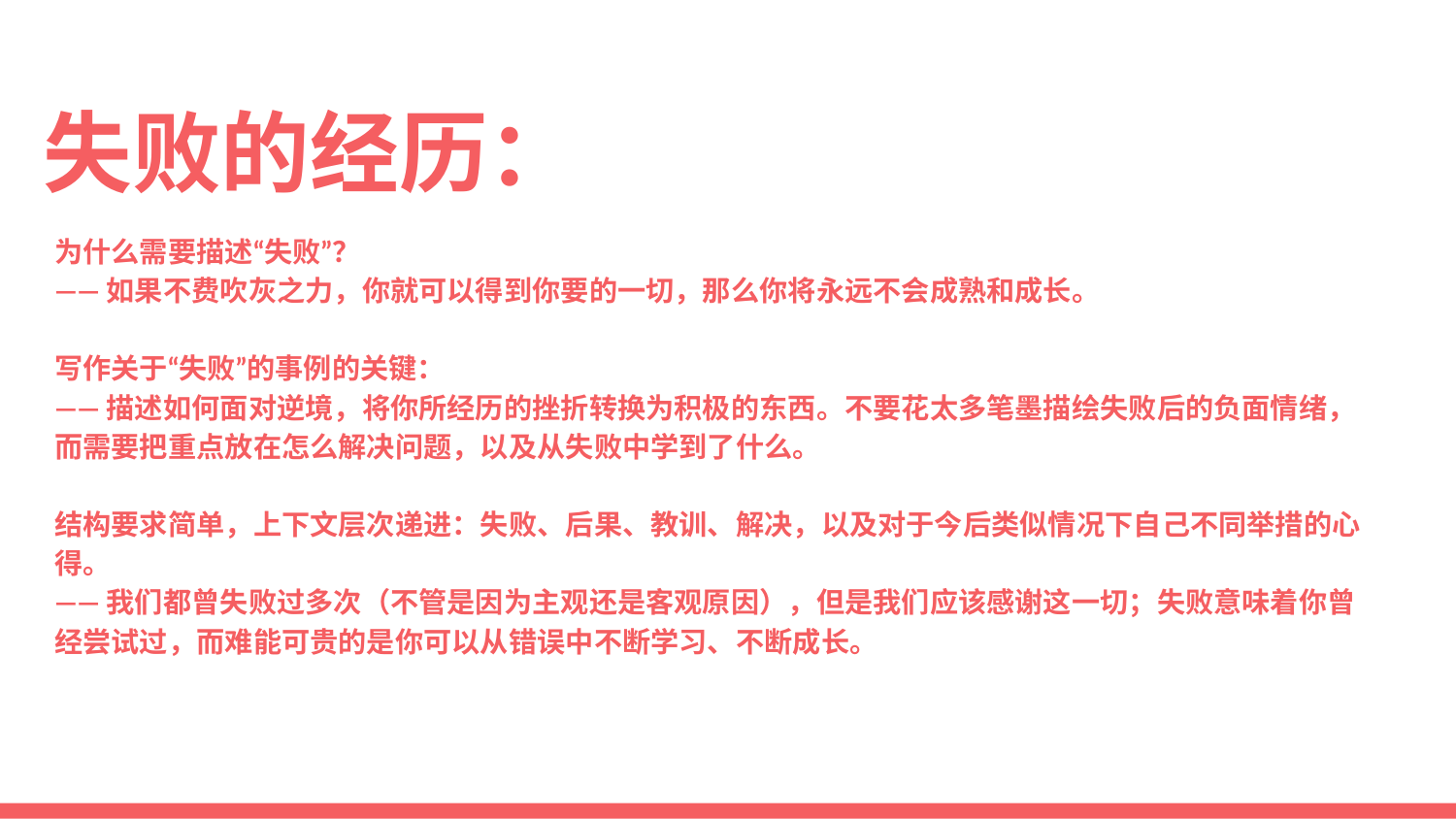

# 失败的经历：
为什么需要描述“失败”？
——如果不费吹灰之力，你就可以得到你要的一切，那么你将永远不会成熟和成长。

写作关于“失败”的事例的关键：
——描述如何面对逆境，将你所经历的挫折转换为积极的东西。不要花太多笔墨描绘失败后的负面情绪，而需要把重点放在怎么解决问题，以及从失败中学到了什么。

结构要求简单，上下文层次递进：失败、后果、教训、解决，以及对于今后类似情况下自己不同举措的心得。
——我们都曾失败过多次（不管是因为主观还是客观原因），但是我们应该感谢这一切；失败意味着你曾经尝试过，而难能可贵的是你可以从错误中不断学习、不断成长。